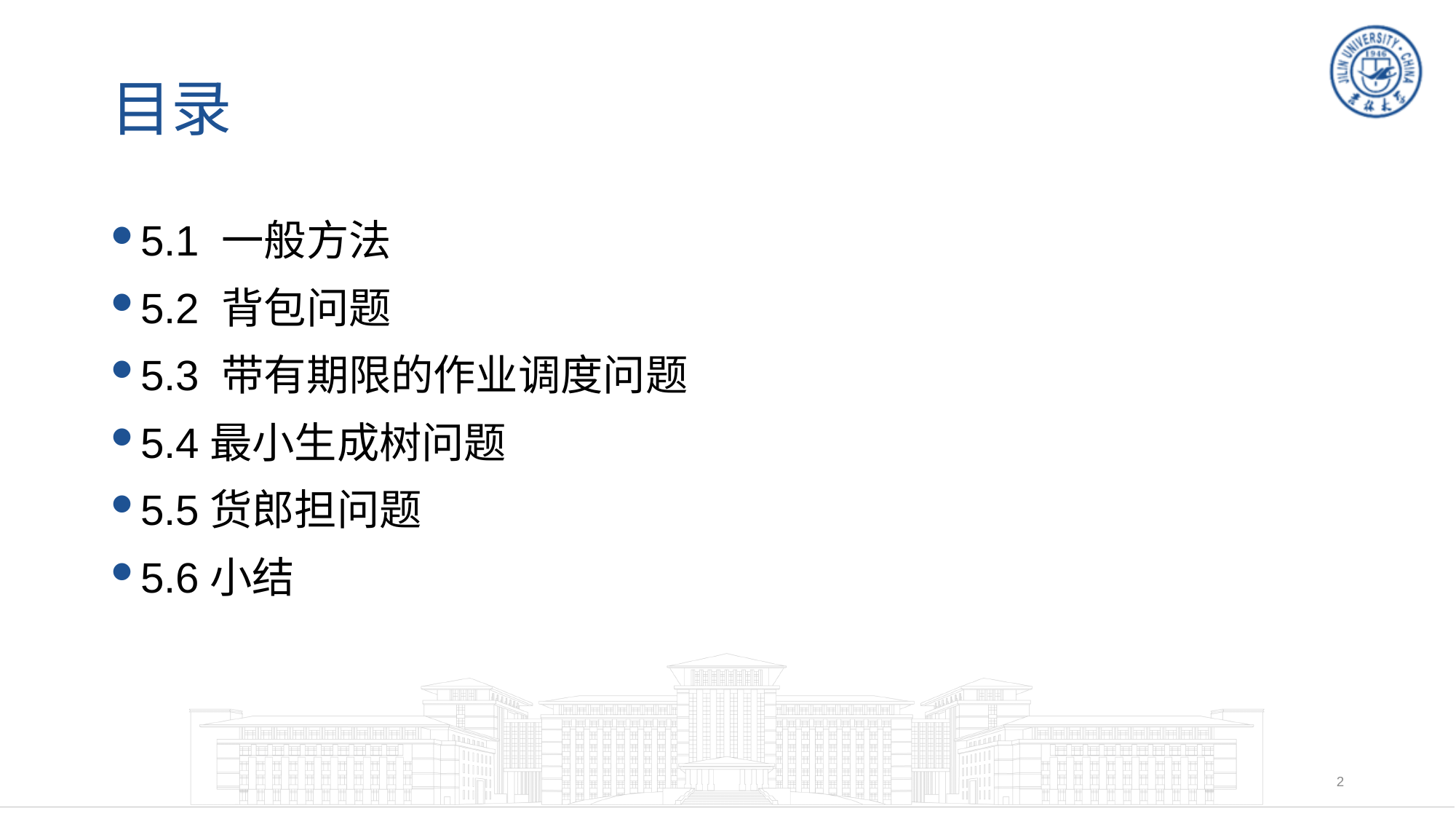

# 目录
5.1 一般方法
5.2 背包问题
5.3 带有期限的作业调度问题
5.4最小生成树问题
5.5货郎担问题
5.6小结
2